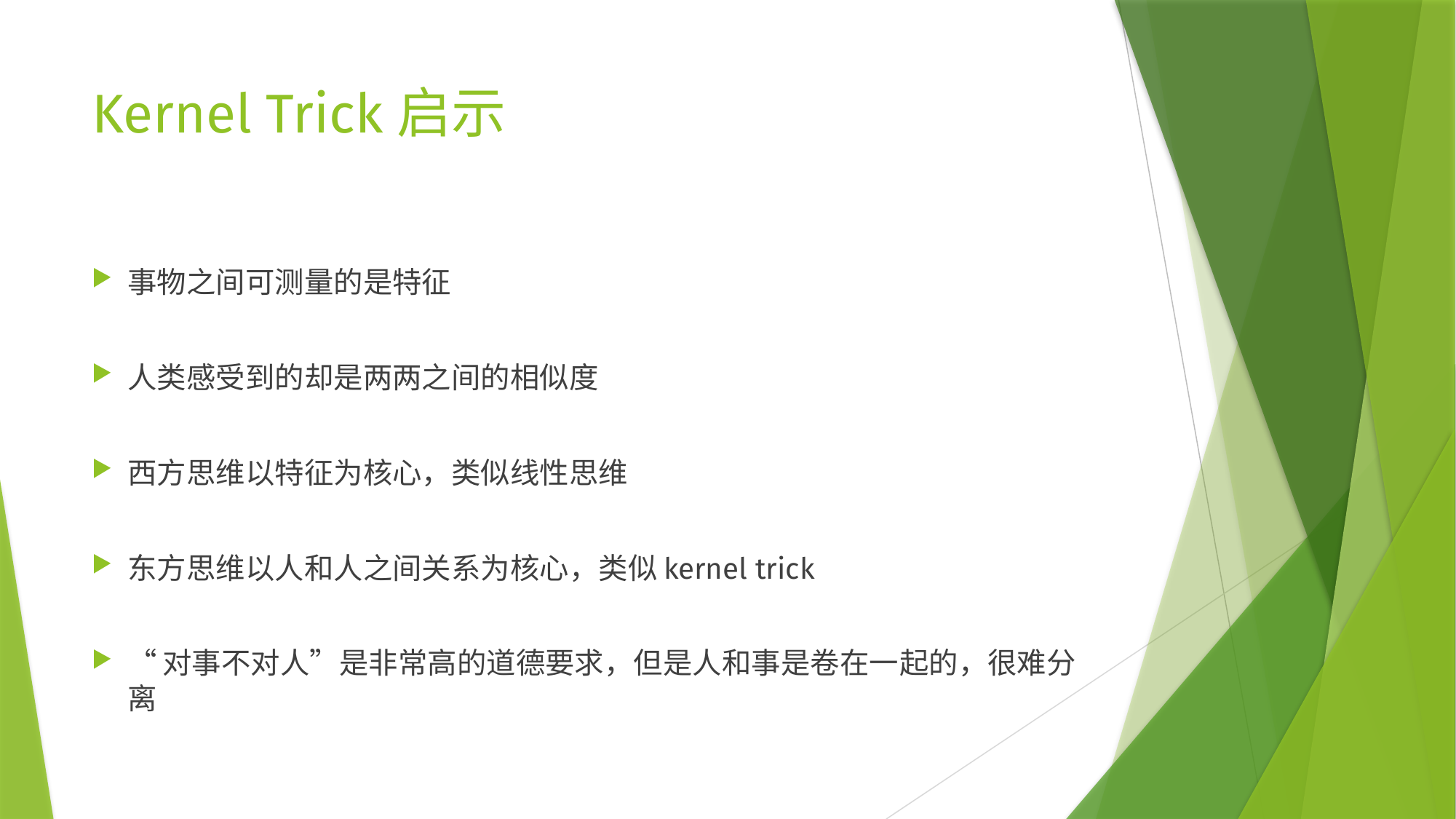

# Kernel Trick启示
事物之间可测量的是特征

人类感受到的却是两两之间的相似度

西方思维以特征为核心，类似线性思维

东方思维以人和人之间关系为核心，类似kernel trick

“对事不对人”是非常高的道德要求，但是人和事是卷在一起的，很难分离